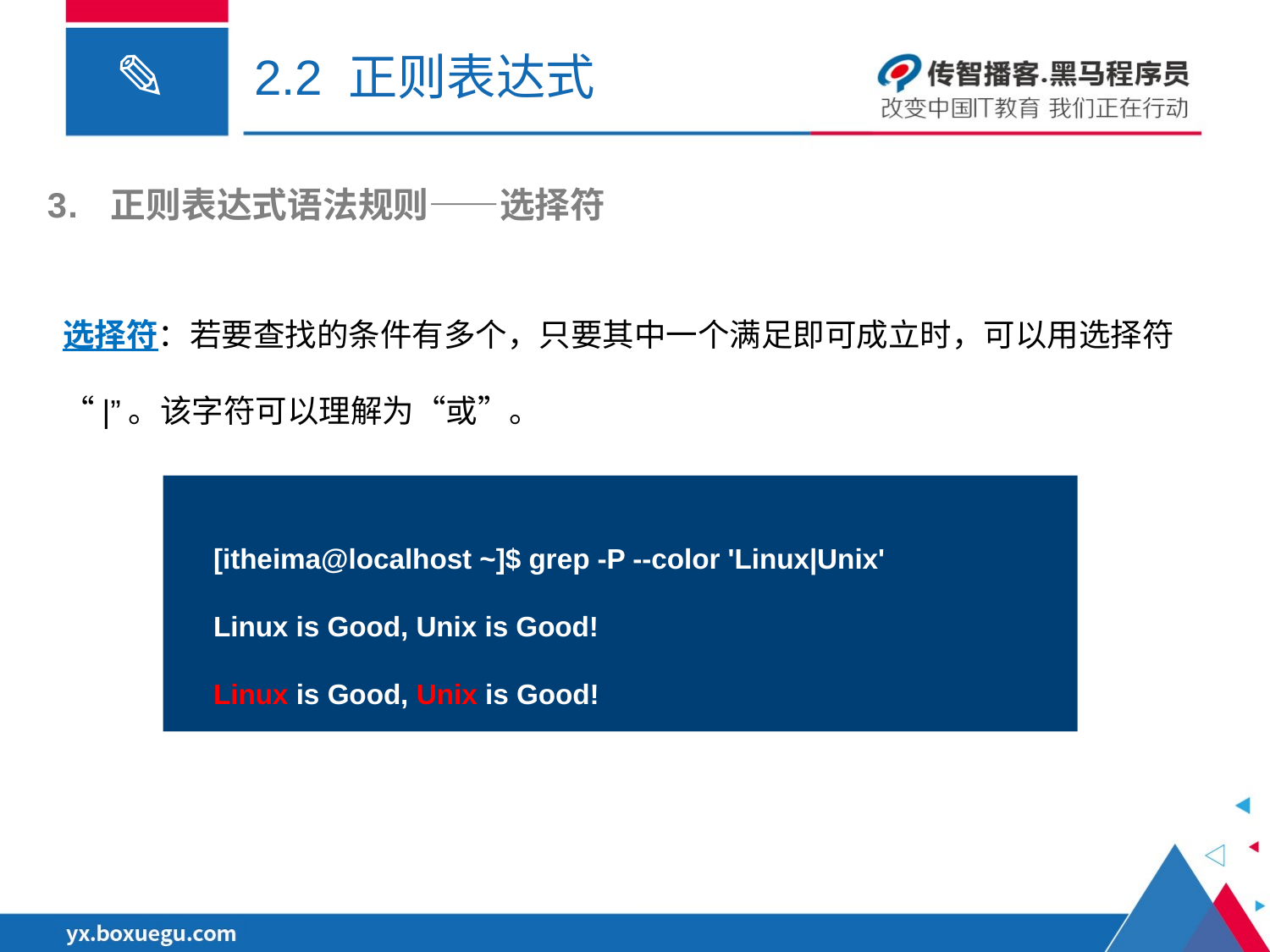

# 2.2 正则表达式
正则表达式语法规则——选择符
选择符：若要查找的条件有多个，只要其中一个满足即可成立时，可以用选择符“|”。该字符可以理解为“或”。

[itheima@localhost ~]$ grep -P --color 'Linux|Unix'
Linux is Good, Unix is Good!
Linux is Good, Unix is Good!